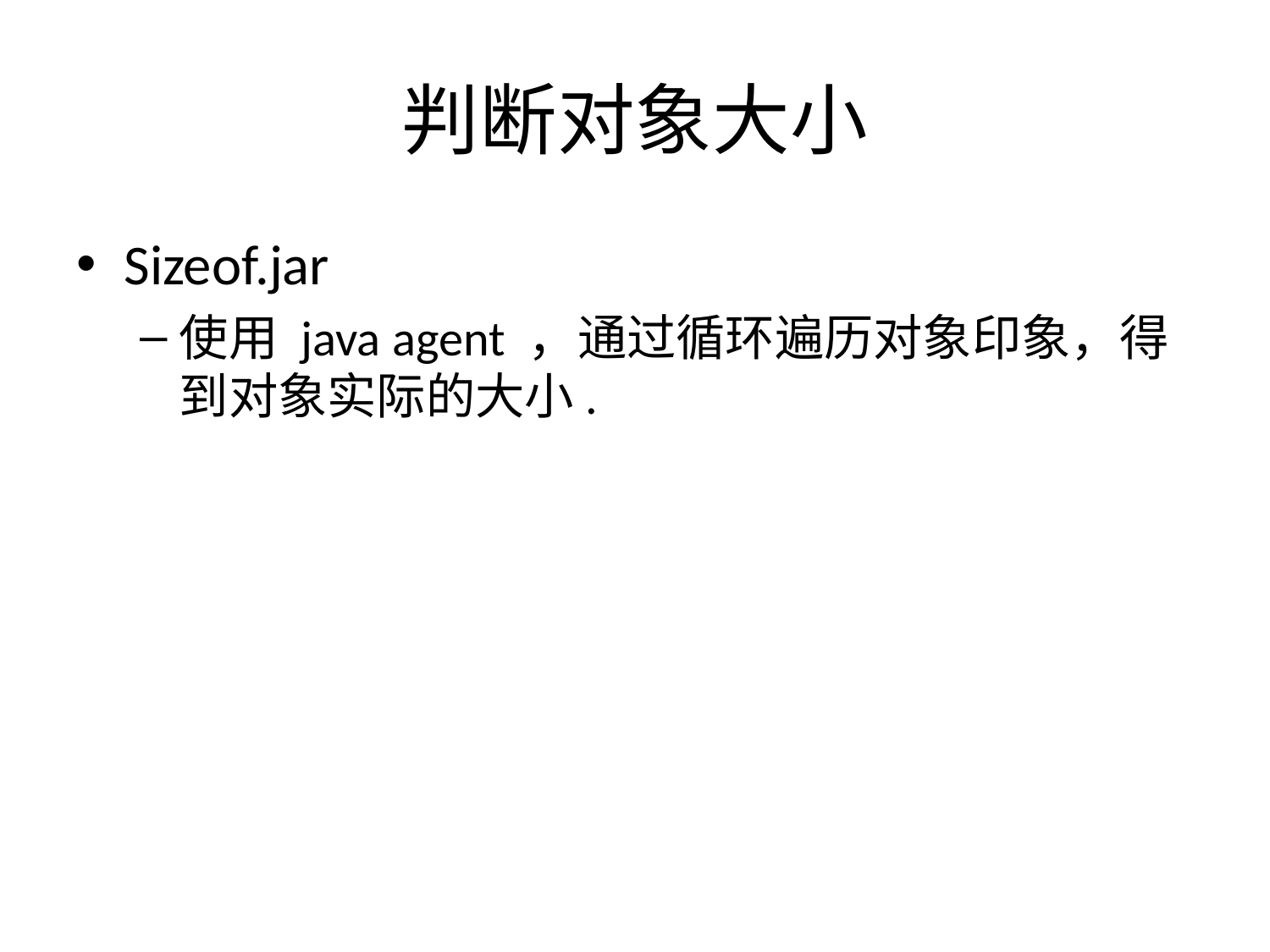

# 判断对象大小
Sizeof.jar
使用 java agent ，通过循环遍历对象印象，得到对象实际的大小.